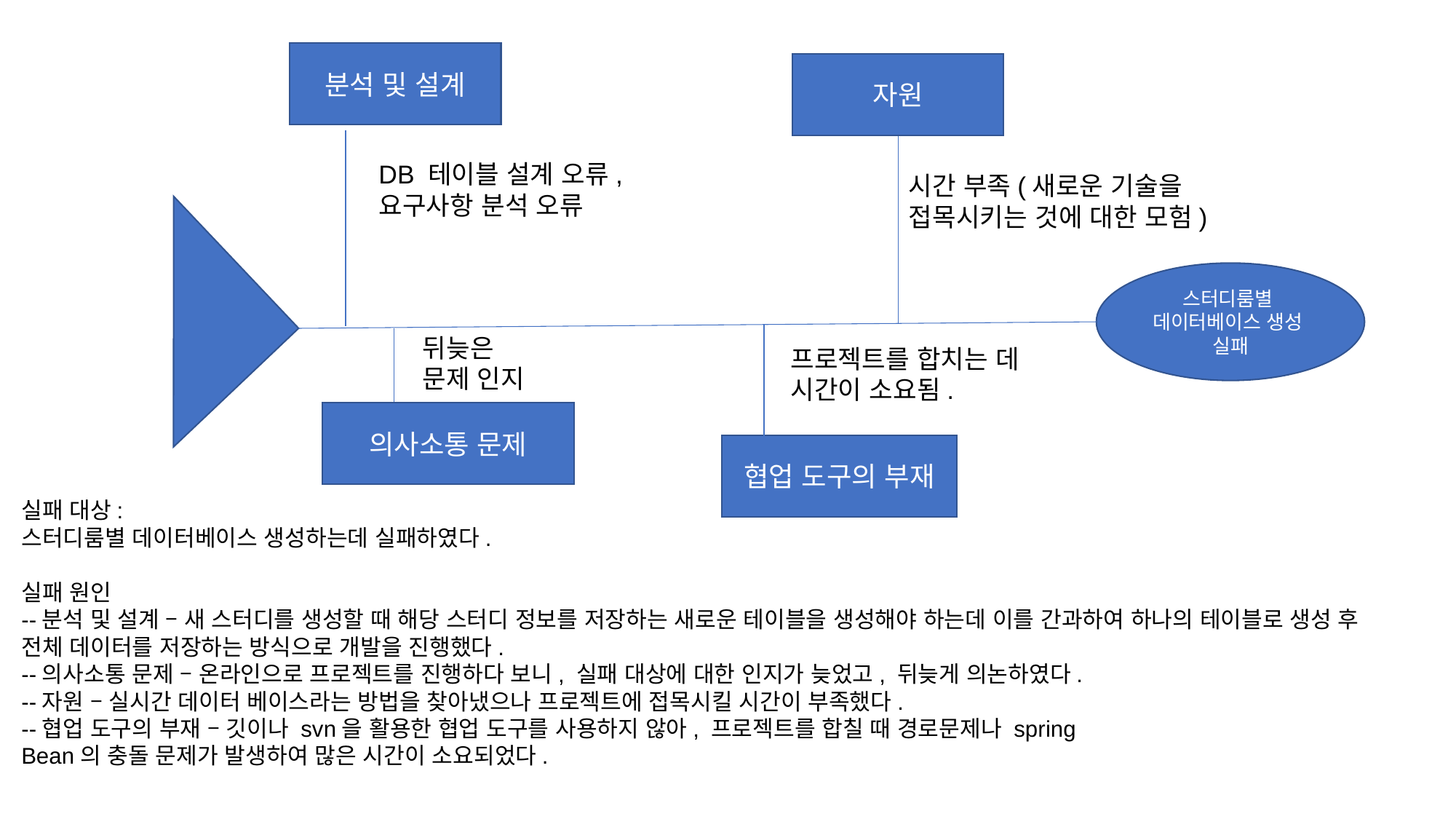

분석 및 설계
자원
DB 테이블 설계 오류,
요구사항 분석 오류
시간 부족(새로운 기술을
접목시키는 것에 대한 모험)

스터디룸별
데이터베이스 생성
실패
뒤늦은
문제 인지
프로젝트를 합치는 데 시간이 소요됨.
의사소통 문제
협업 도구의 부재
실패 대상:
스터디룸별 데이터베이스 생성하는데 실패하였다.

실패 원인
--분석 및 설계 – 새 스터디를 생성할 때 해당 스터디 정보를 저장하는 새로운 테이블을 생성해야 하는데 이를 간과하여 하나의 테이블로 생성 후 전체 데이터를 저장하는 방식으로 개발을 진행했다.
--의사소통 문제 – 온라인으로 프로젝트를 진행하다 보니, 실패 대상에 대한 인지가 늦었고, 뒤늦게 의논하였다.
--자원 – 실시간 데이터 베이스라는 방법을 찾아냈으나 프로젝트에 접목시킬 시간이 부족했다.
--협업 도구의 부재 – 깃이나 svn을 활용한 협업 도구를 사용하지 않아, 프로젝트를 합칠 때 경로문제나 spring
Bean의 충돌 문제가 발생하여 많은 시간이 소요되었다.